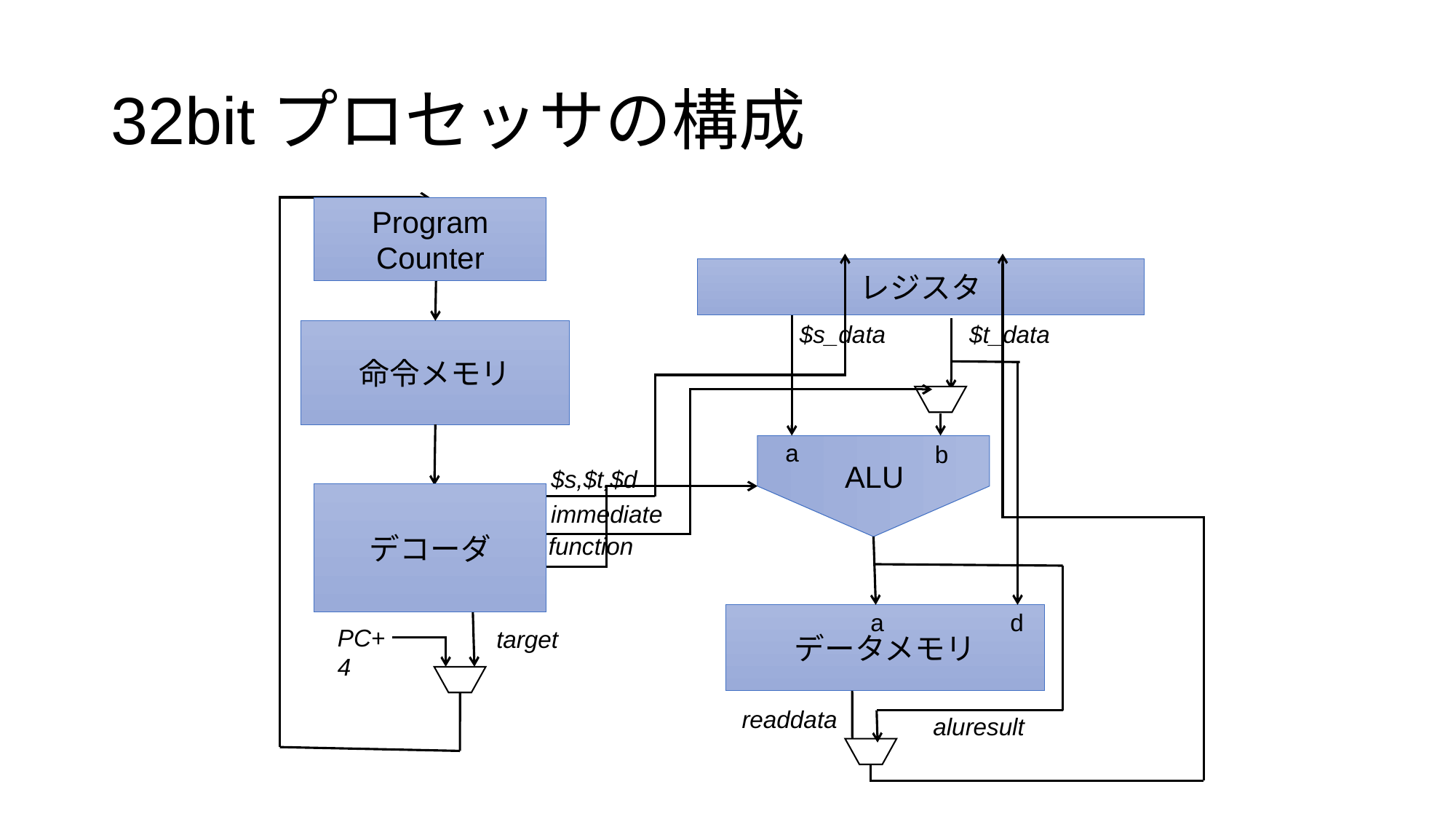

# 32bitプロセッサの構成
Program Counter
レジスタ
$s_data
$t_data
命令メモリ

a
b
ALU
$s,$t,$d
デコーダ
immediate
function
a
d
データメモリ
PC+4
target

readdata
aluresult